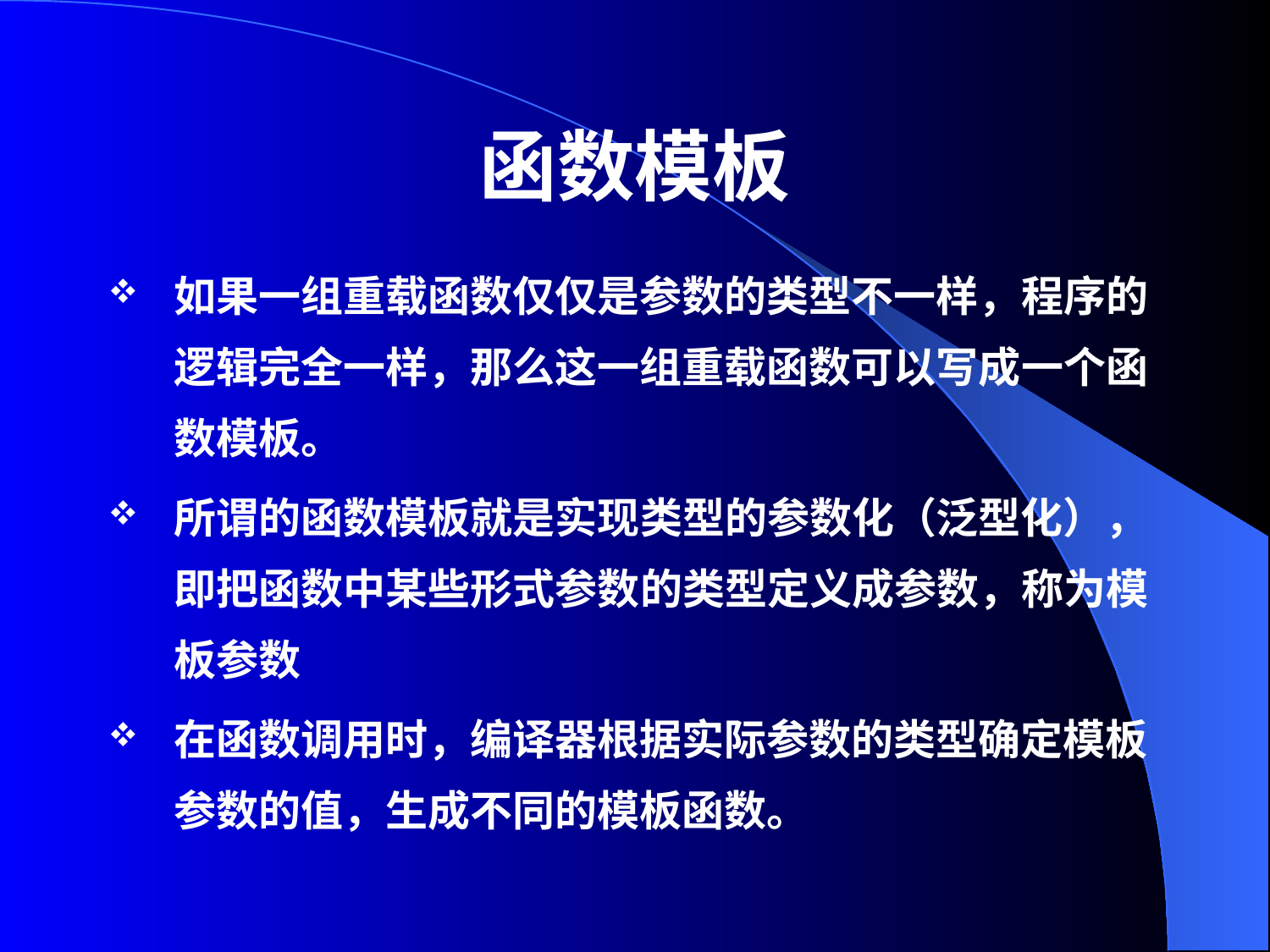

# 函数模板
如果一组重载函数仅仅是参数的类型不一样，程序的逻辑完全一样，那么这一组重载函数可以写成一个函数模板。
所谓的函数模板就是实现类型的参数化（泛型化），即把函数中某些形式参数的类型定义成参数，称为模板参数
在函数调用时，编译器根据实际参数的类型确定模板参数的值，生成不同的模板函数。